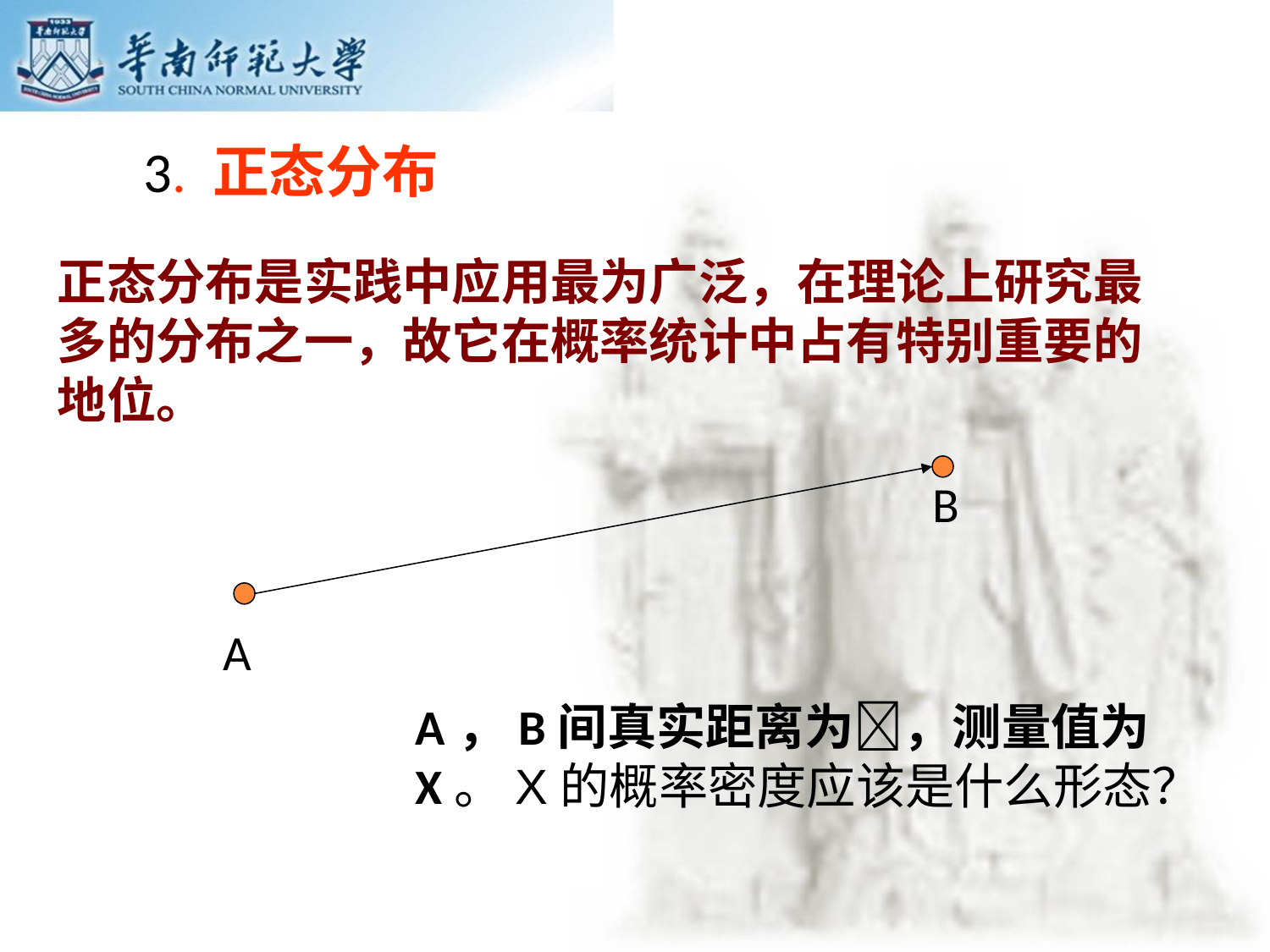

3. 正态分布
正态分布是实践中应用最为广泛，在理论上研究最多的分布之一，故它在概率统计中占有特别重要的地位。

B

A
A，B间真实距离为μ，测量值为X。X的概率密度应该是什么形态？